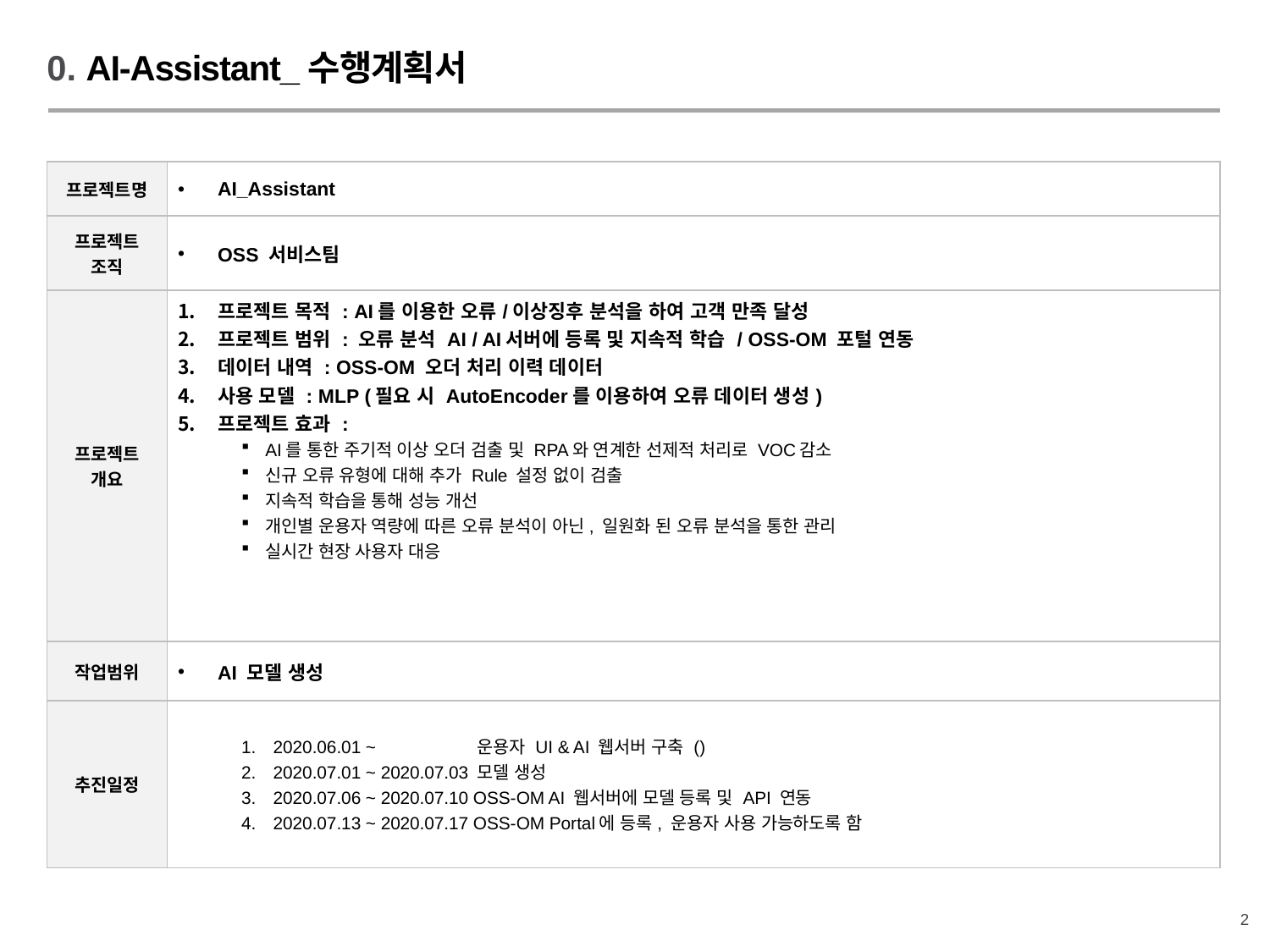

0. AI-Assistant_수행계획서
| 프로젝트명 | AI\_Assistant |
| --- | --- |
| 프로젝트 조직 | OSS 서비스팀 |
| 프로젝트 개요 | 프로젝트 목적 : AI를 이용한 오류/이상징후 분석을 하여 고객 만족 달성 프로젝트 범위 : 오류 분석 AI / AI서버에 등록 및 지속적 학습 / OSS-OM 포털 연동 데이터 내역 : OSS-OM 오더 처리 이력 데이터 사용 모델 : MLP (필요 시 AutoEncoder를 이용하여 오류 데이터 생성) 프로젝트 효과 : AI를 통한 주기적 이상 오더 검출 및 RPA와 연계한 선제적 처리로 VOC감소 신규 오류 유형에 대해 추가 Rule 설정 없이 검출 지속적 학습을 통해 성능 개선 개인별 운용자 역량에 따른 오류 분석이 아닌, 일원화 된 오류 분석을 통한 관리 실시간 현장 사용자 대응 |
| 작업범위 | AI 모델 생성 |
| 추진일정 | 2020.06.01 ~ 운용자 UI & AI 웹서버 구축 () 2020.07.01 ~ 2020.07.03 모델 생성 2020.07.06 ~ 2020.07.10 OSS-OM AI 웹서버에 모델 등록 및 API 연동 2020.07.13 ~ 2020.07.17 OSS-OM Portal에 등록, 운용자 사용 가능하도록 함 |